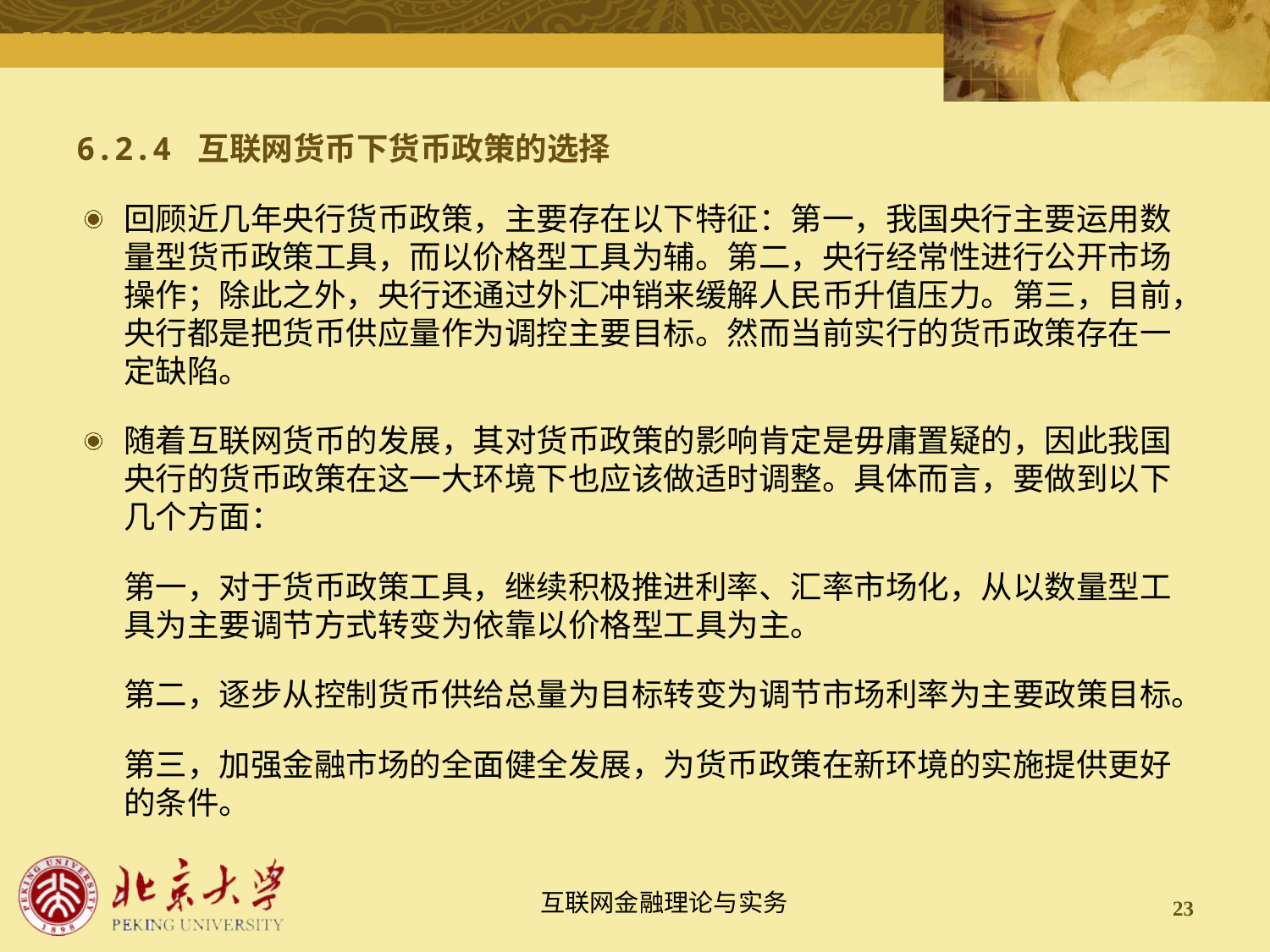

6.2.4 互联网货币下货币政策的选择
回顾近几年央行货币政策，主要存在以下特征：第一，我国央行主要运用数量型货币政策工具，而以价格型工具为辅。第二，央行经常性进行公开市场操作；除此之外，央行还通过外汇冲销来缓解人民币升值压力。第三，目前，央行都是把货币供应量作为调控主要目标。然而当前实行的货币政策存在一定缺陷。
随着互联网货币的发展，其对货币政策的影响肯定是毋庸置疑的，因此我国央行的货币政策在这一大环境下也应该做适时调整。具体而言，要做到以下几个方面：
第一，对于货币政策工具，继续积极推进利率、汇率市场化，从以数量型工具为主要调节方式转变为依靠以价格型工具为主。
第二，逐步从控制货币供给总量为目标转变为调节市场利率为主要政策目标。
第三，加强金融市场的全面健全发展，为货币政策在新环境的实施提供更好的条件。
23